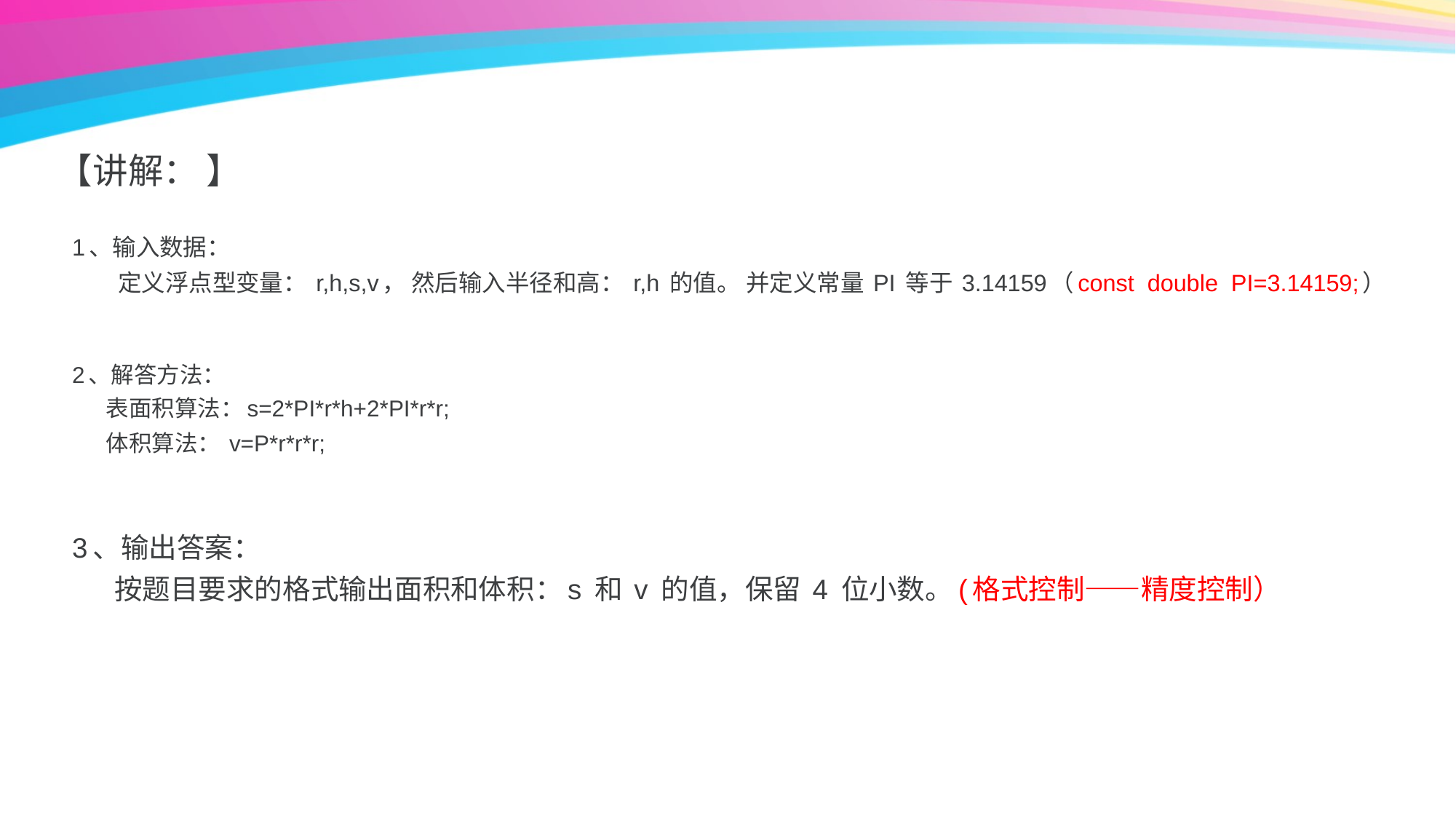

【讲解： 】
1、输入数据：
        定义浮点型变量： r,h,s,v， 然后输入半径和高： r,h 的值。 并定义常量 PI 等于 3.14159（const  double  PI=3.14159;）
2、解答方法：
      表面积算法：s=2*PI*r*h+2*PI*r*r;
      体积算法： v=P*r*r*r;
3、输出答案：
      按题目要求的格式输出面积和体积：s 和 v 的值，保留 4 位小数。(格式控制——精度控制）